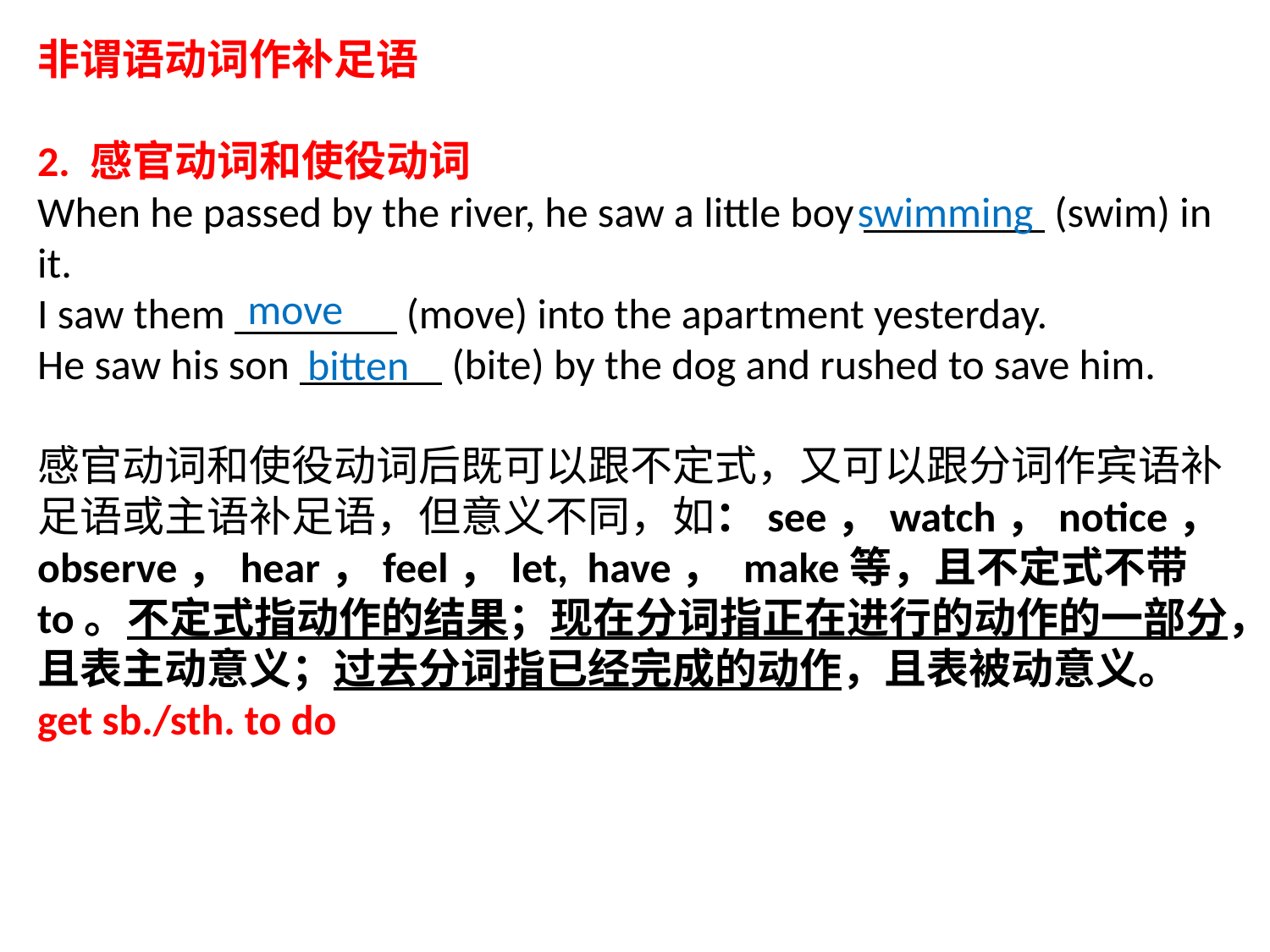

非谓语动词作补足语

2. 感官动词和使役动词
When he passed by the river, he saw a little boy                     (swim) in it.
I saw them                   (move) into the apartment yesterday.
He saw his son                 (bite) by the dog and rushed to save him.

感官动词和使役动词后既可以跟不定式，又可以跟分词作宾语补足语或主语补足语，但意义不同，如：see，watch，notice，observe，hear，feel，let,  have， make等，且不定式不带to。不定式指动作的结果；现在分词指正在进行的动作的一部分，且表主动意义；过去分词指已经完成的动作，且表被动意义。
get sb./sth. to do

swimming
move
bitten